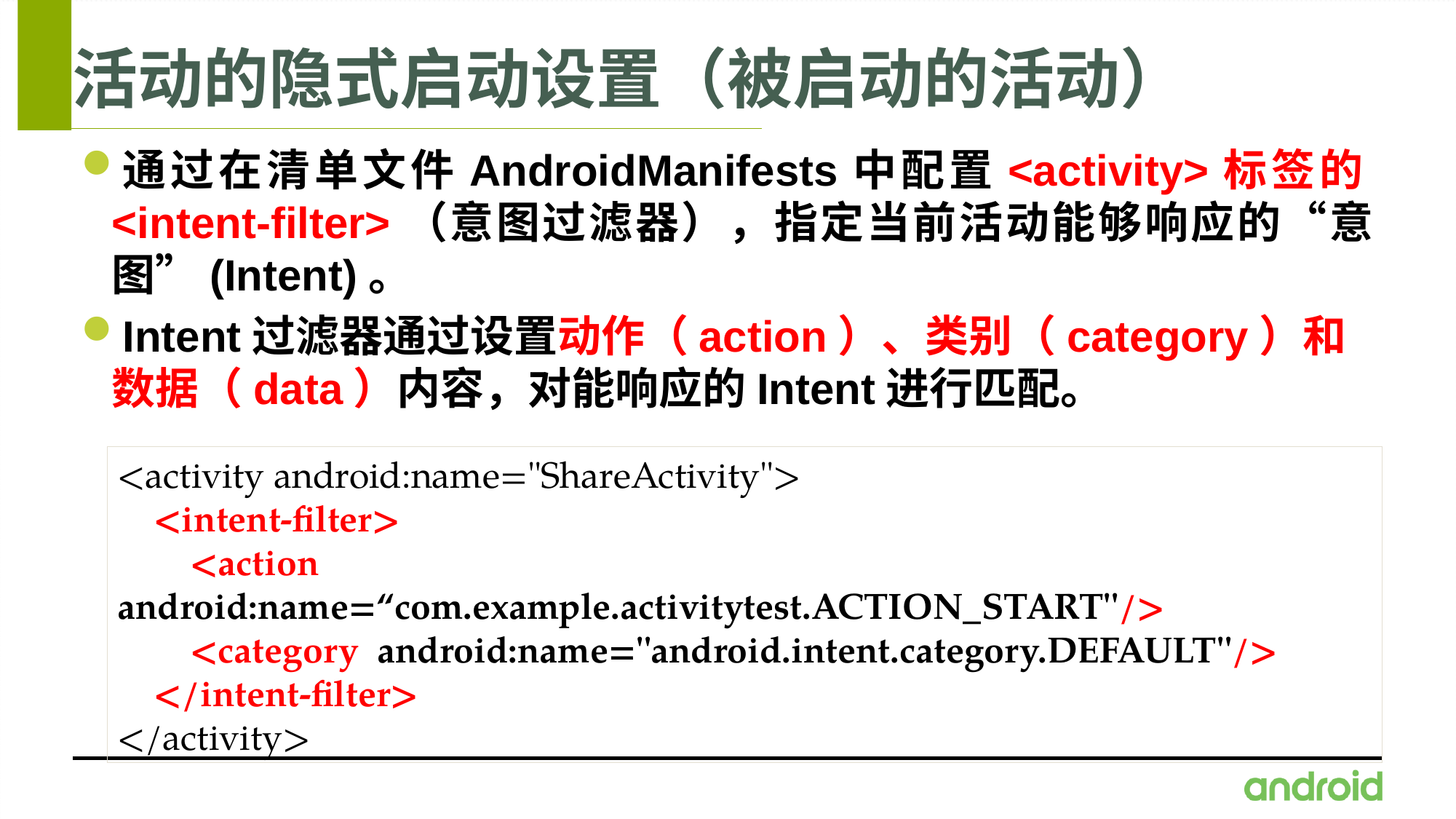

# 活动的隐式启动设置（被启动的活动）
通过在清单文件AndroidManifests中配置<activity>标签的<intent-filter>（意图过滤器），指定当前活动能够响应的“意图”(Intent)。
Intent过滤器通过设置动作（action）、类别（category）和数据（data）内容，对能响应的Intent进行匹配。

<activity android:name="ShareActivity">
    <intent-filter>
        <action  android:name=“com.example.activitytest.ACTION_START"/>
        <category  android:name="android.intent.category.DEFAULT"/>
    </intent-filter>
</activity>